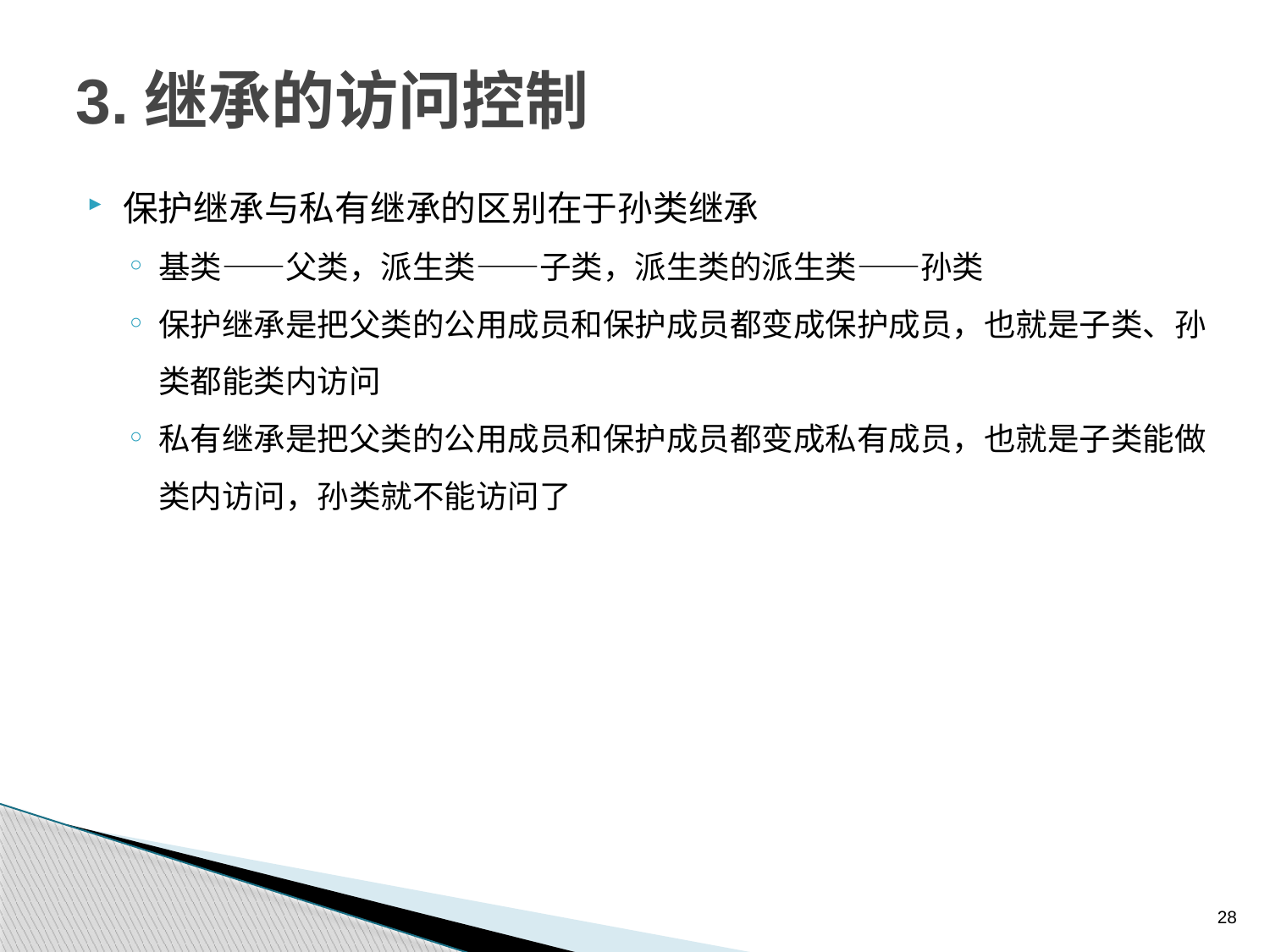

# 3.继承的访问控制
保护继承与私有继承的区别在于孙类继承
基类——父类，派生类——子类，派生类的派生类——孙类
保护继承是把父类的公用成员和保护成员都变成保护成员，也就是子类、孙类都能类内访问
私有继承是把父类的公用成员和保护成员都变成私有成员，也就是子类能做类内访问，孙类就不能访问了

28